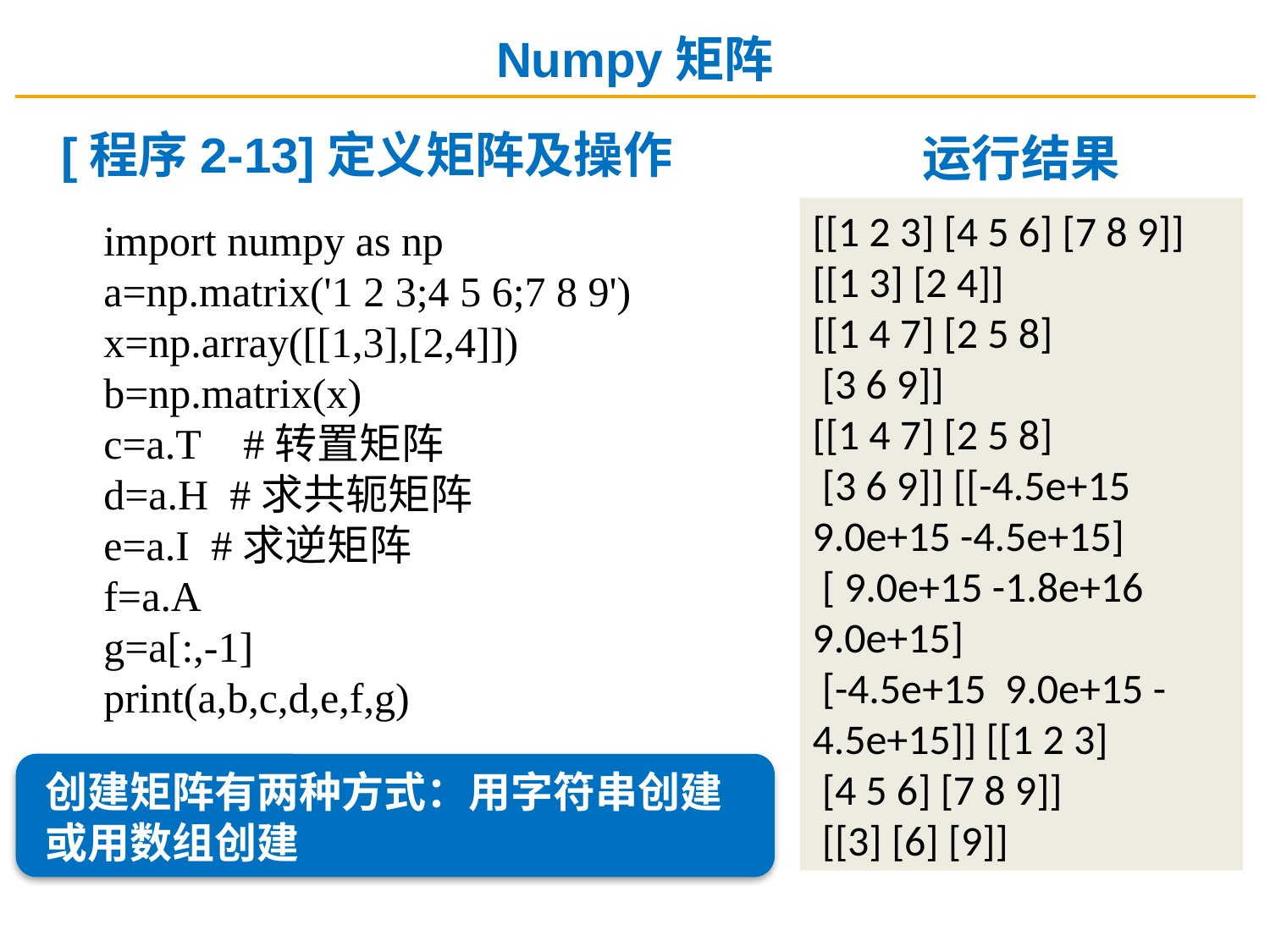

Numpy矩阵
[程序2-13]定义矩阵及操作
运行结果
[[1 2 3] [4 5 6] [7 8 9]] [[1 3] [2 4]]
[[1 4 7] [2 5 8]
 [3 6 9]]
[[1 4 7] [2 5 8]
 [3 6 9]] [[-4.5e+15  9.0e+15 -4.5e+15]
 [ 9.0e+15 -1.8e+16  9.0e+15]
 [-4.5e+15  9.0e+15 -4.5e+15]] [[1 2 3]
 [4 5 6] [7 8 9]]
 [[3] [6] [9]]
import numpy as np
a=np.matrix('1 2 3;4 5 6;7 8 9')
x=np.array([[1,3],[2,4]])
b=np.matrix(x)
c=a.T    #转置矩阵
d=a.H  #求共轭矩阵
e=a.I  #求逆矩阵
f=a.A
g=a[:,-1]
print(a,b,c,d,e,f,g)

创建矩阵有两种方式：用字符串创建或用数组创建